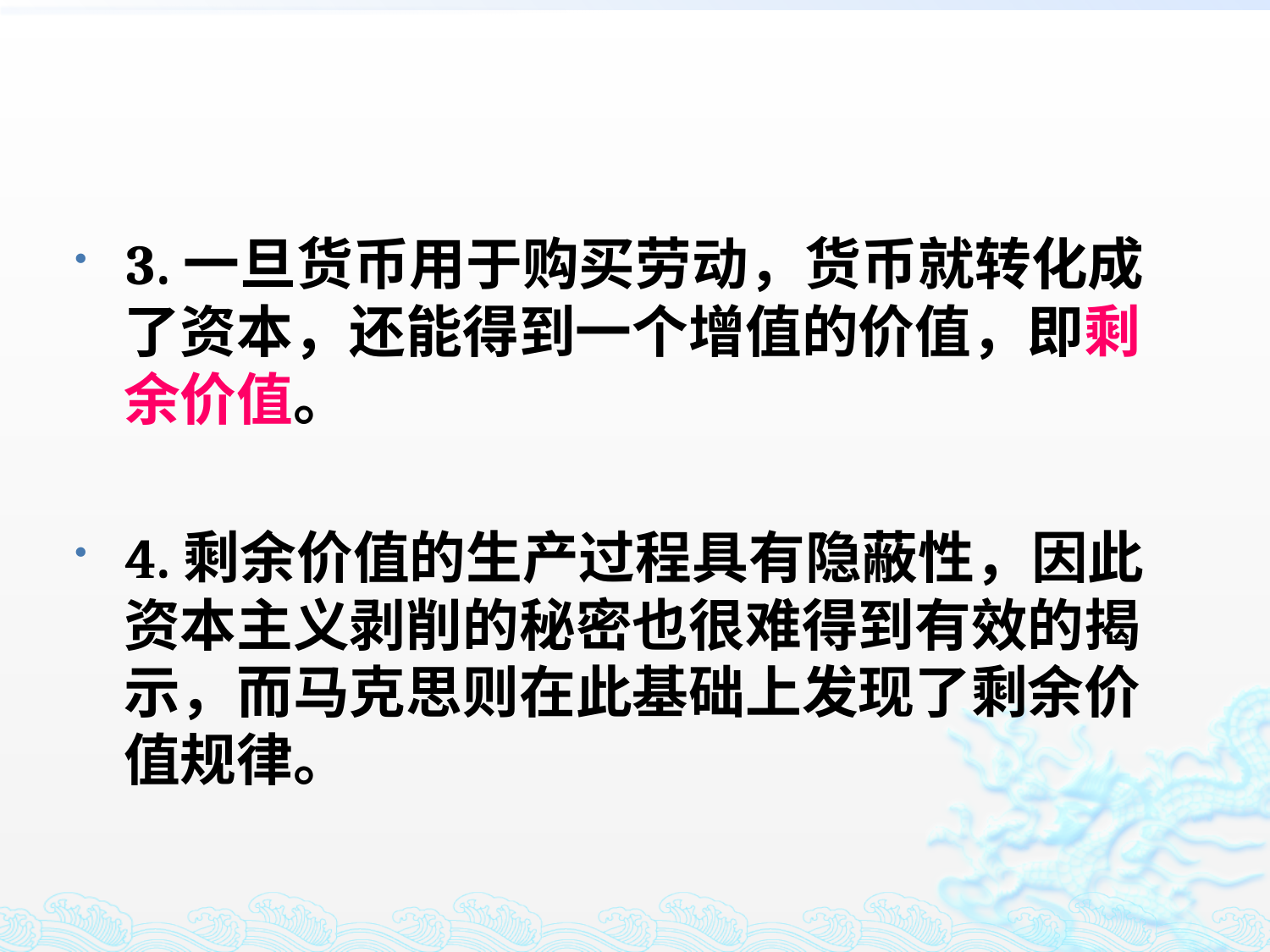

3.一旦货币用于购买劳动，货币就转化成了资本，还能得到一个增值的价值，即剩余价值。

4.剩余价值的生产过程具有隐蔽性，因此资本主义剥削的秘密也很难得到有效的揭示，而马克思则在此基础上发现了剩余价值规律。